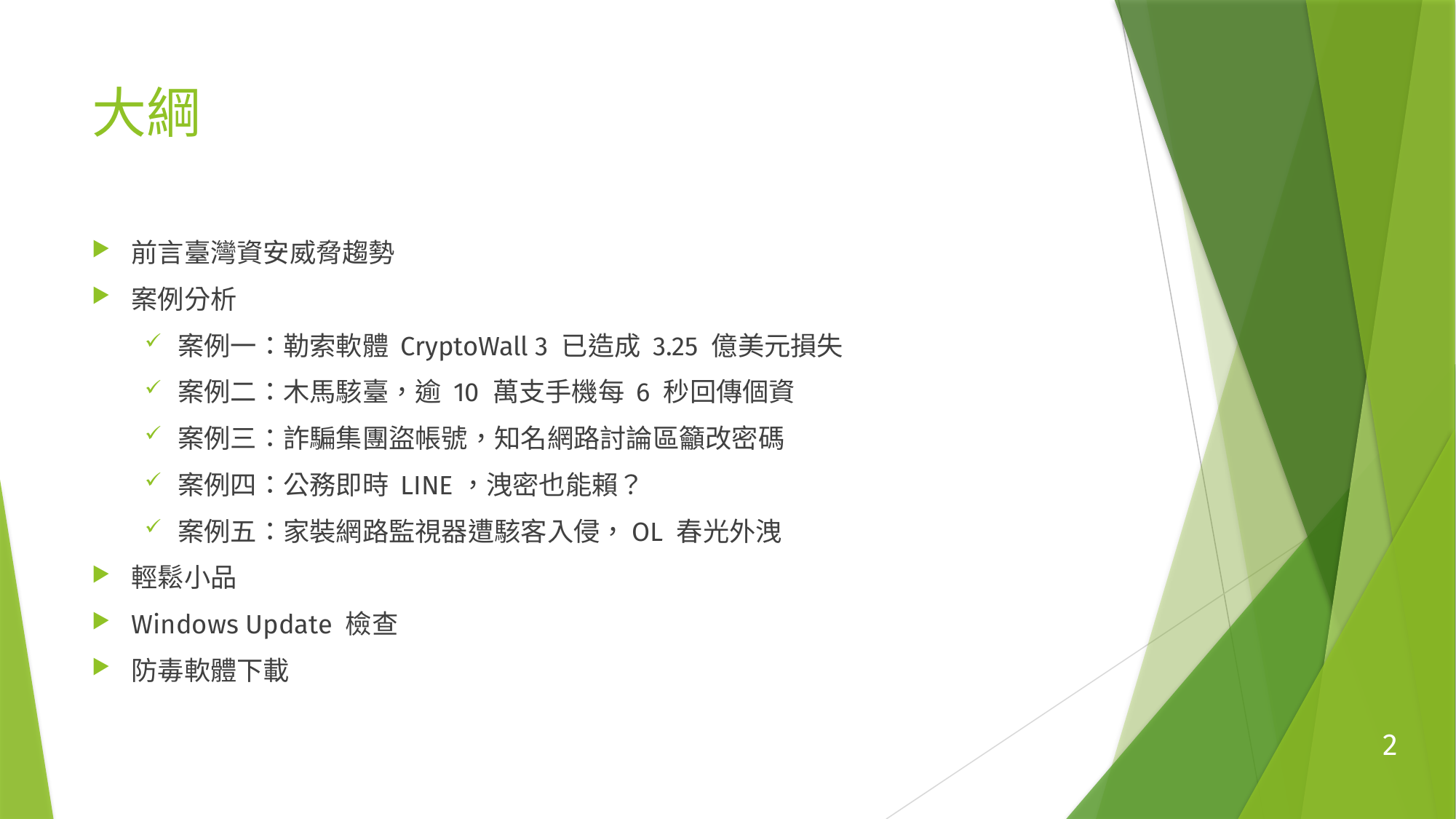

# 大綱
前言臺灣資安威脅趨勢
案例分析
案例一：勒索軟體 CryptoWall 3 已造成 3.25 億美元損失
案例二：木馬駭臺，逾 10 萬支手機每 6 秒回傳個資
案例三：詐騙集團盜帳號，知名網路討論區籲改密碼
案例四：公務即時 LINE，洩密也能賴？
案例五：家裝網路監視器遭駭客入侵，OL 春光外洩
輕鬆小品
Windows Update 檢查
防毒軟體下載

2